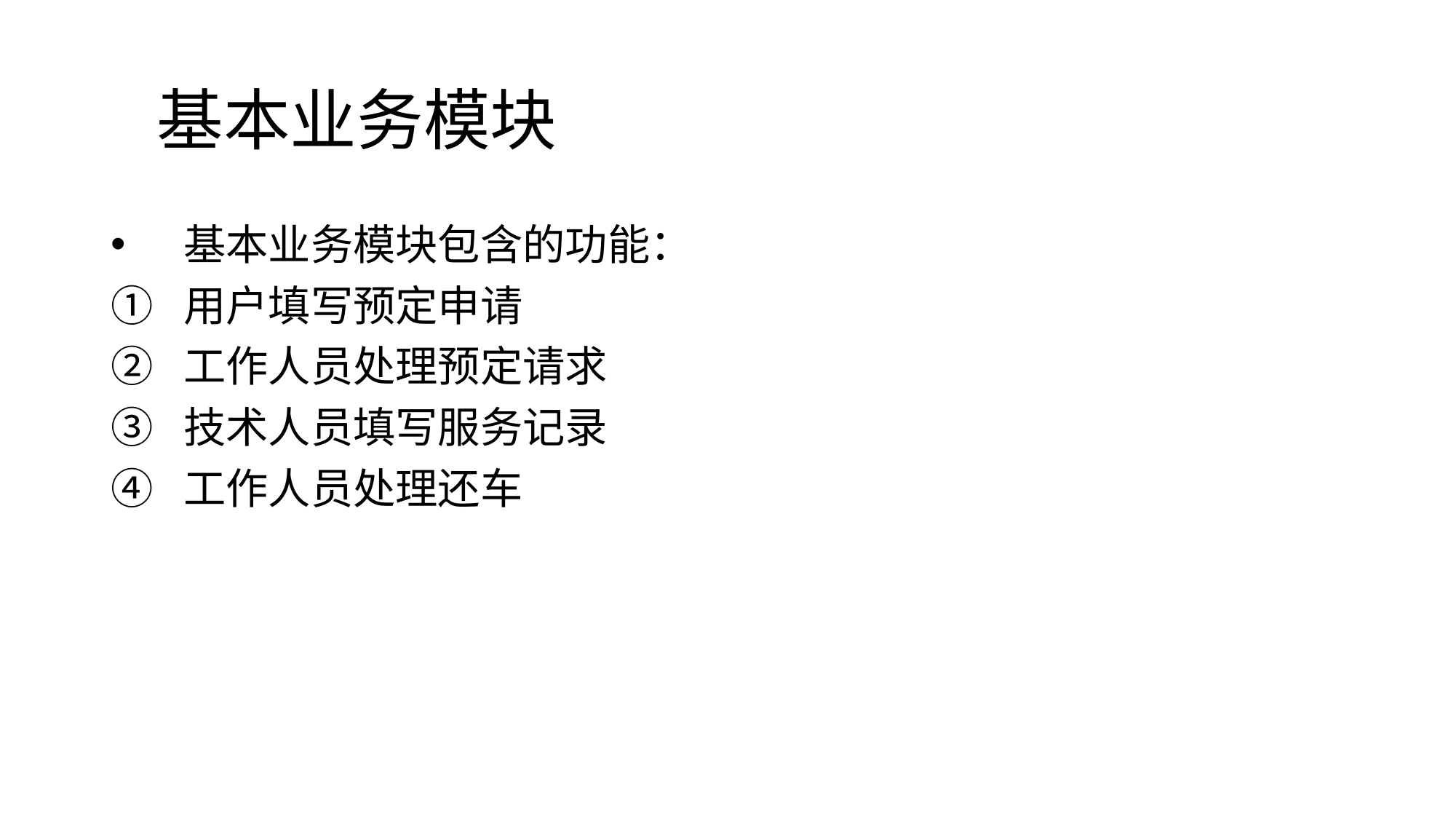

# 基本业务模块
基本业务模块包含的功能：
用户填写预定申请
工作人员处理预定请求
技术人员填写服务记录
工作人员处理还车